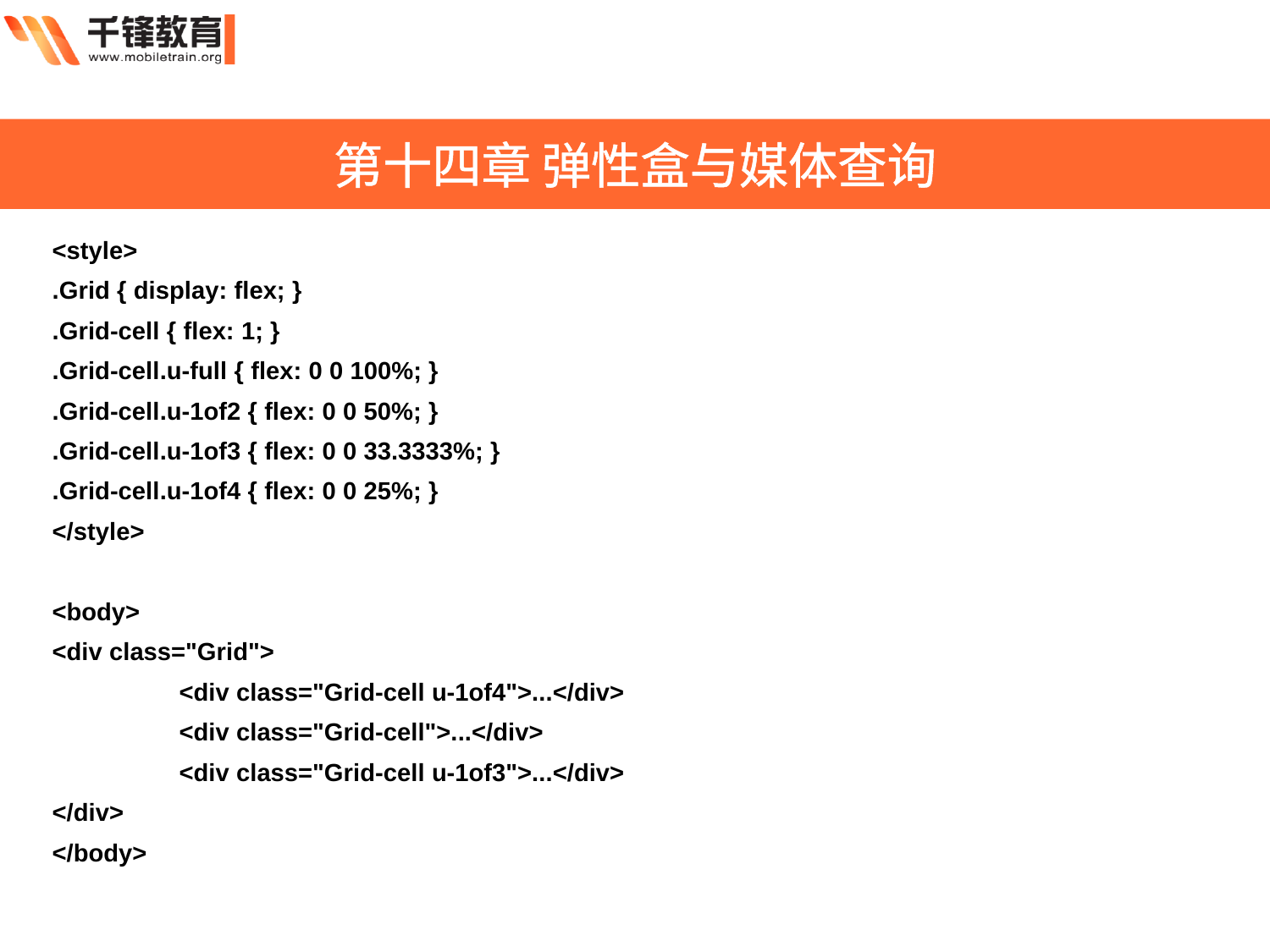

第十四章 弹性盒与媒体查询
<style>
.Grid { display: flex; }
.Grid-cell { flex: 1; }
.Grid-cell.u-full { flex: 0 0 100%; }
.Grid-cell.u-1of2 { flex: 0 0 50%; }
.Grid-cell.u-1of3 { flex: 0 0 33.3333%; }
.Grid-cell.u-1of4 { flex: 0 0 25%; }
</style>

<body>
<div class="Grid">
	<div class="Grid-cell u-1of4">...</div>
	<div class="Grid-cell">...</div>
	<div class="Grid-cell u-1of3">...</div>
</div>
</body>